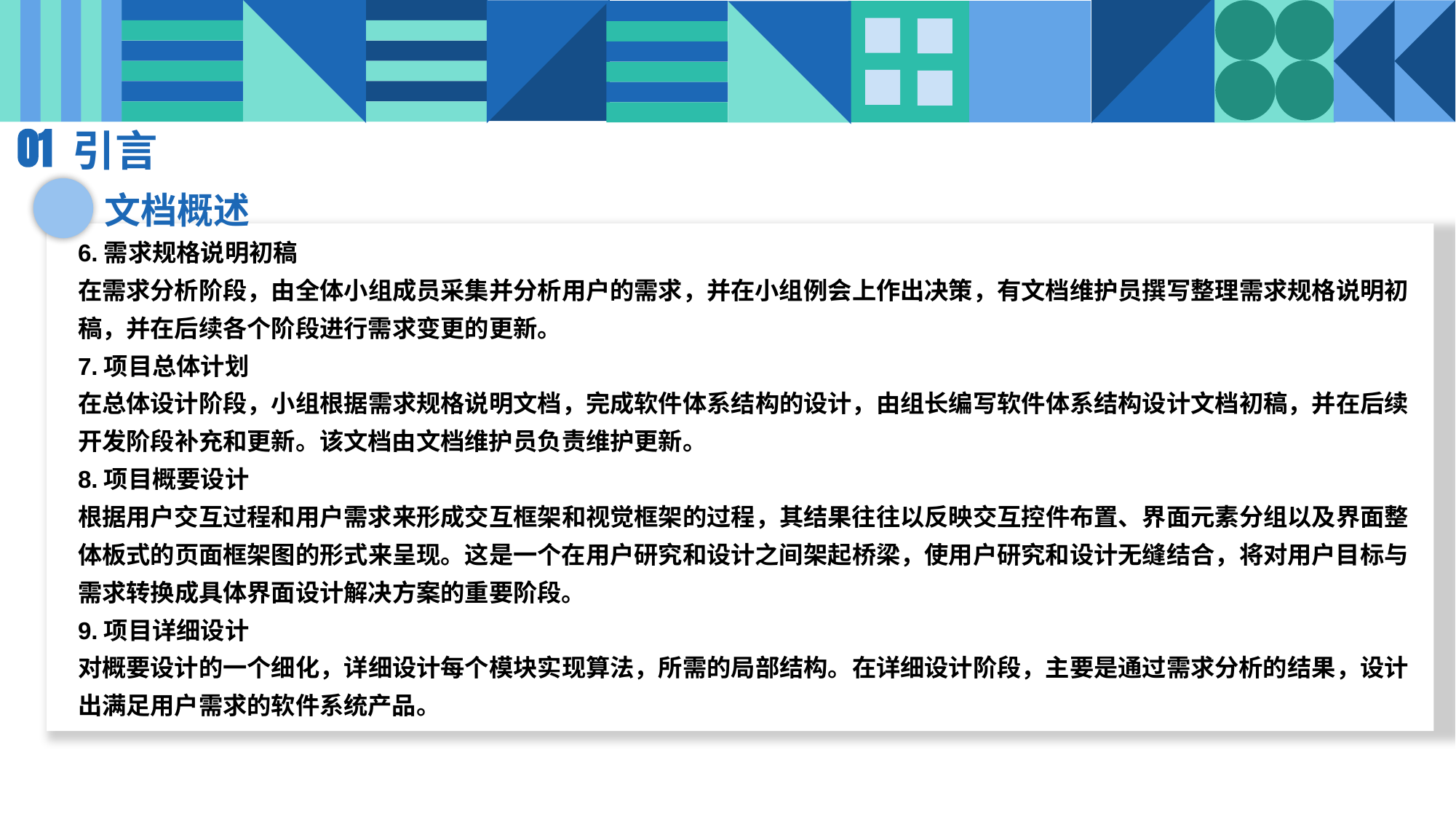

01 引言

文档概述

6.需求规格说明初稿
在需求分析阶段，由全体小组成员采集并分析用户的需求，并在小组例会上作出决策，有文档维护员撰写整理需求规格说明初稿，并在后续各个阶段进行需求变更的更新。
7.项目总体计划
在总体设计阶段，小组根据需求规格说明文档，完成软件体系结构的设计，由组长编写软件体系结构设计文档初稿，并在后续开发阶段补充和更新。该文档由文档维护员负责维护更新。
8.项目概要设计
根据用户交互过程和用户需求来形成交互框架和视觉框架的过程，其结果往往以反映交互控件布置、界面元素分组以及界面整体板式的页面框架图的形式来呈现。这是一个在用户研究和设计之间架起桥梁，使用户研究和设计无缝结合，将对用户目标与需求转换成具体界面设计解决方案的重要阶段。
9.项目详细设计
对概要设计的一个细化，详细设计每个模块实现算法，所需的局部结构。在详细设计阶段，主要是通过需求分析的结果，设计出满足用户需求的软件系统产品。